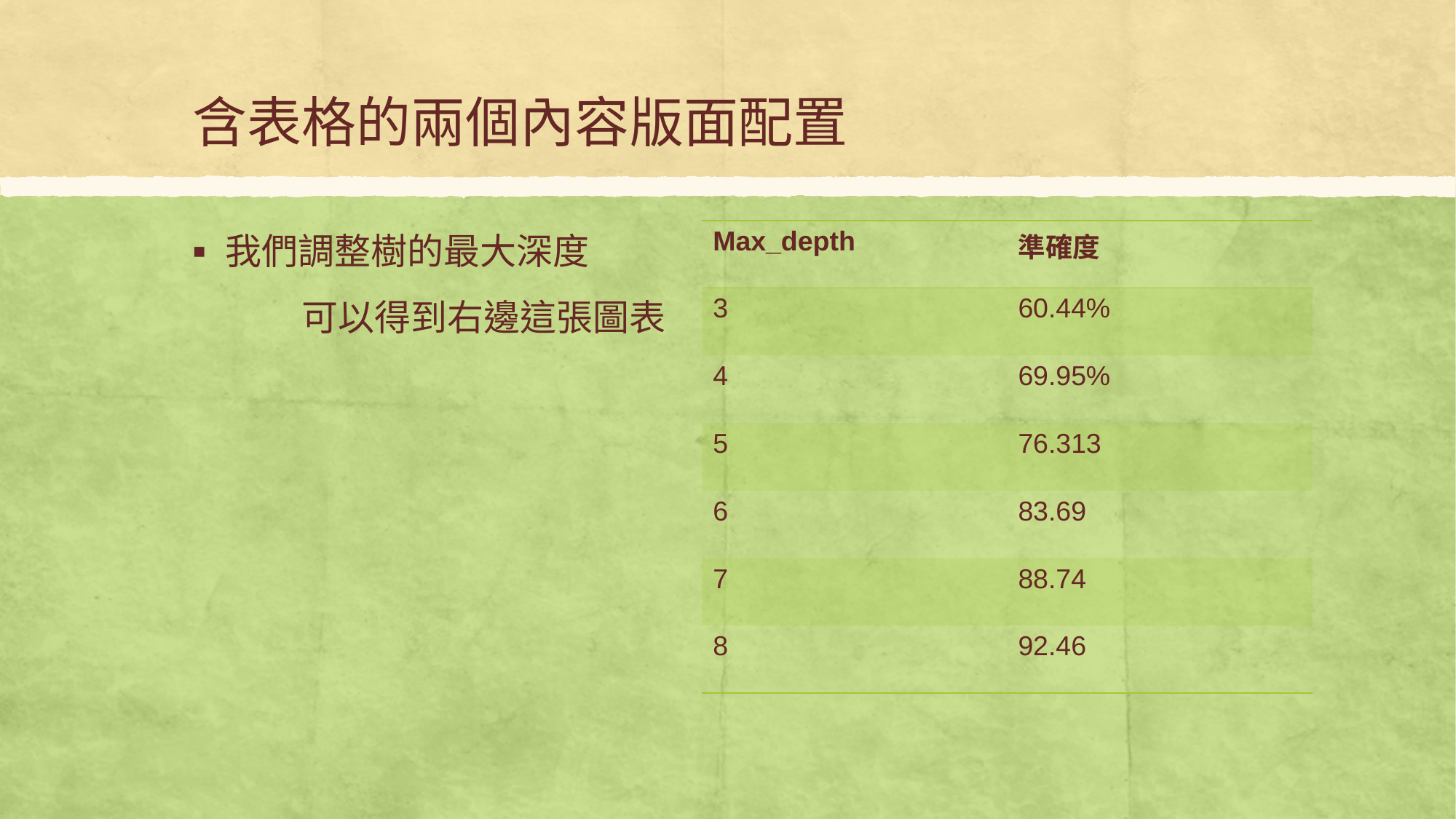

# 含表格的兩個內容版面配置
| Max\_depth | 準確度 |
| --- | --- |
| 3 | 60.44% |
| 4 | 69.95% |
| 5 | 76.313 |
| 6 | 83.69 |
| 7 | 88.74 |
| 8 | 92.46 |
我們調整樹的最大深度
	可以得到右邊這張圖表